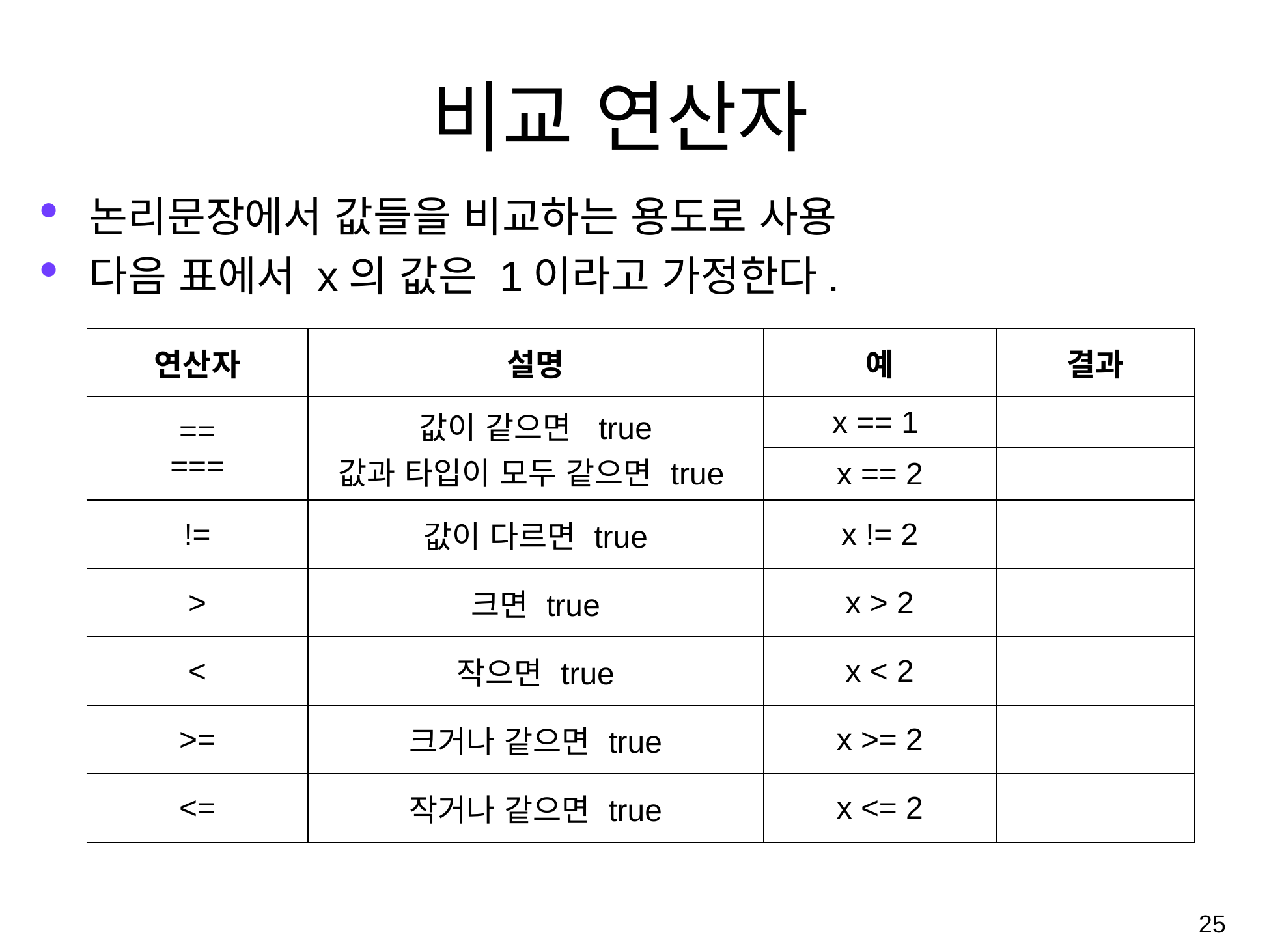

# 비교 연산자
논리문장에서 값들을 비교하는 용도로 사용
다음 표에서 x의 값은 1이라고 가정한다.
| 연산자 | 설명 | 예 | 결과 |
| --- | --- | --- | --- |
| == === | 값이 같으면 true 값과 타입이 모두 같으면 true | x == 1 |  |
|  |  | x == 2 |  |
| != | 값이 다르면 true | x != 2 |  |
| > | 크면 true | x > 2 |  |
| < | 작으면 true | x < 2 |  |
| >= | 크거나 같으면 true | x >= 2 |  |
| <= | 작거나 같으면 true | x <= 2 |  |
25